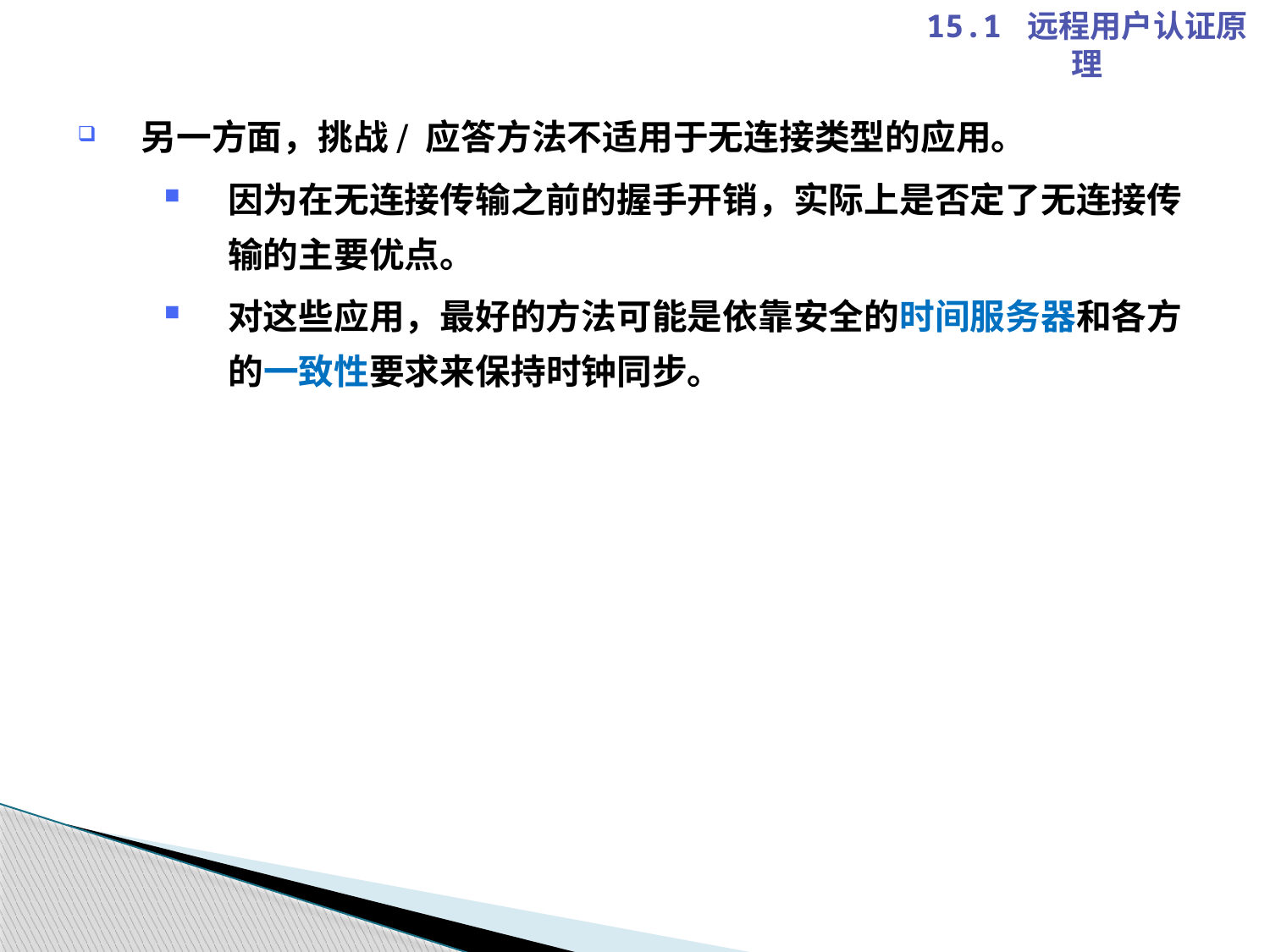

15.1 远程用户认证原理
另一方面，挑战/应答方法不适用于无连接类型的应用。
因为在无连接传输之前的握手开销，实际上是否定了无连接传输的主要优点。
对这些应用，最好的方法可能是依靠安全的时间服务器和各方的一致性要求来保持时钟同步。